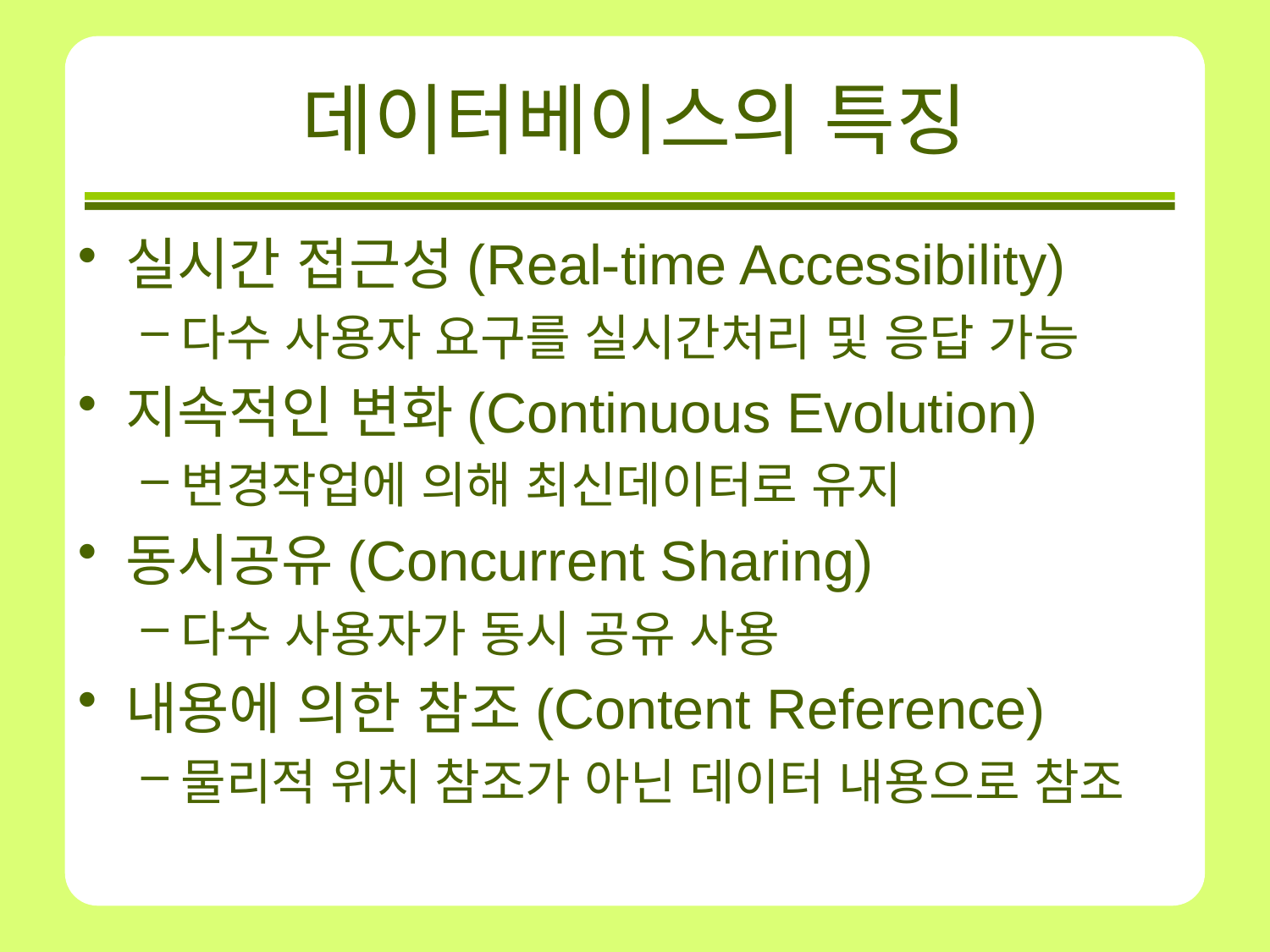

# 데이터베이스의 특징
실시간 접근성(Real-time Accessibility)
다수 사용자 요구를 실시간처리 및 응답 가능
지속적인 변화(Continuous Evolution)
변경작업에 의해 최신데이터로 유지
동시공유(Concurrent Sharing)
다수 사용자가 동시 공유 사용
내용에 의한 참조(Content Reference)
물리적 위치 참조가 아닌 데이터 내용으로 참조